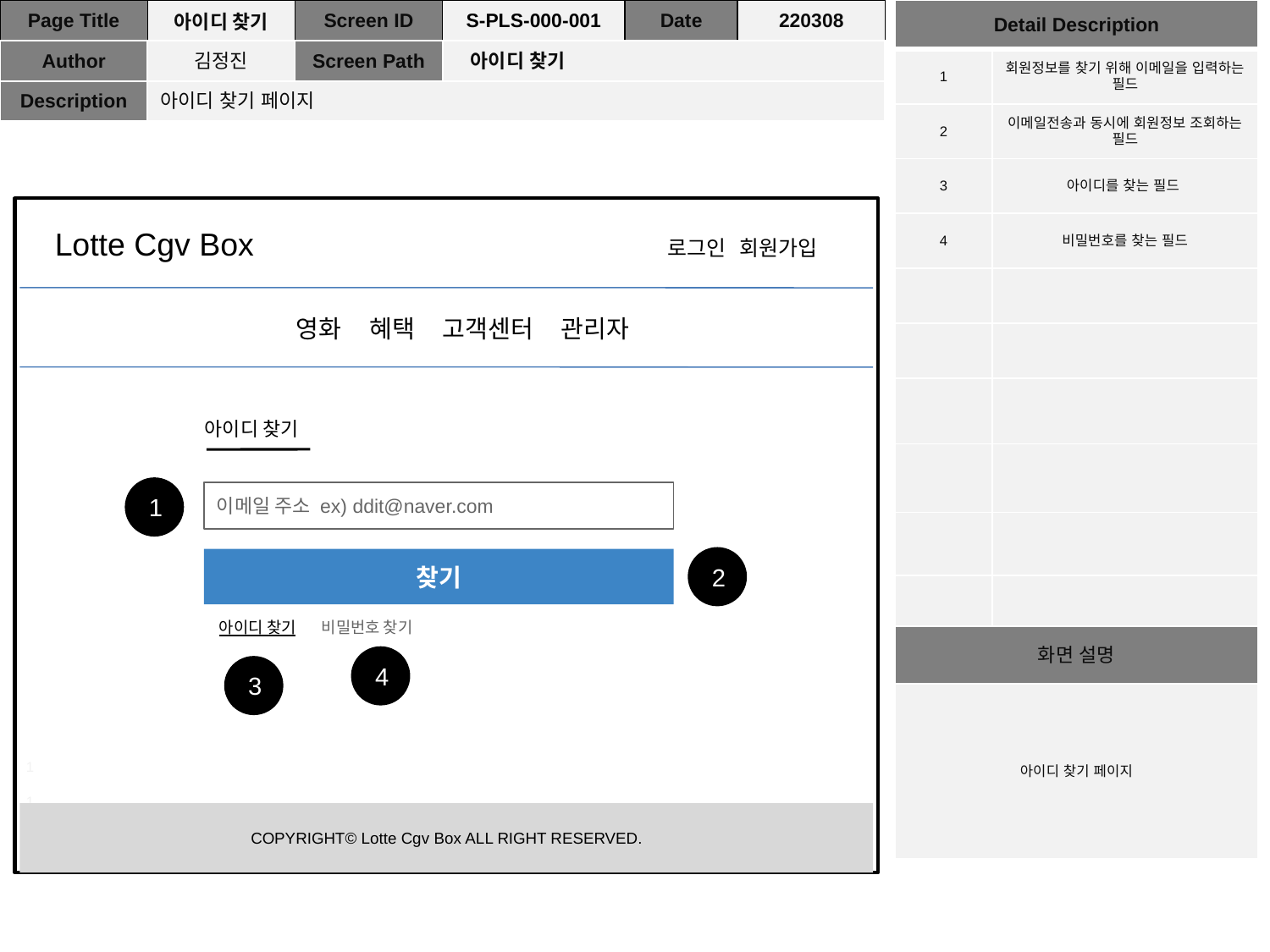

| Page Title | 아이디 찾기 | Screen ID | S-PLS-000-001 | Date | 220308 |
| --- | --- | --- | --- | --- | --- |
| Author | 김정진 | Screen Path | 아이디 찾기 |  |  |
| Description | 아이디 찾기 페이지 |  |  |  |  |
| Detail Description |  |
| --- | --- |
| 1 | 회원정보를 찾기 위해 이메일을 입력하는 필드 |
| 2 | 이메일전송과 동시에 회원정보 조회하는 필드 |
| 3 | 아이디를 찾는 필드 |
| 4 | 비밀번호를 찾는 필드 |
|  |  |
|  |  |
|  |  |
|  |  |
|  |  |
|  |  |
| 화면 설명 |  |
| 아이디 찾기 페이지 |  |

Lotte Cgv Box
로그인   회원가입
영화     혜택     고객센터     관리자
아이디 찾기
1
이메일 주소 ex) ddit@naver.com
2
찾기
아이디 찾기
비밀번호 찾기

4
3
1
1

COPYRIGHT© Lotte Cgv Box ALL RIGHT RESERVED.